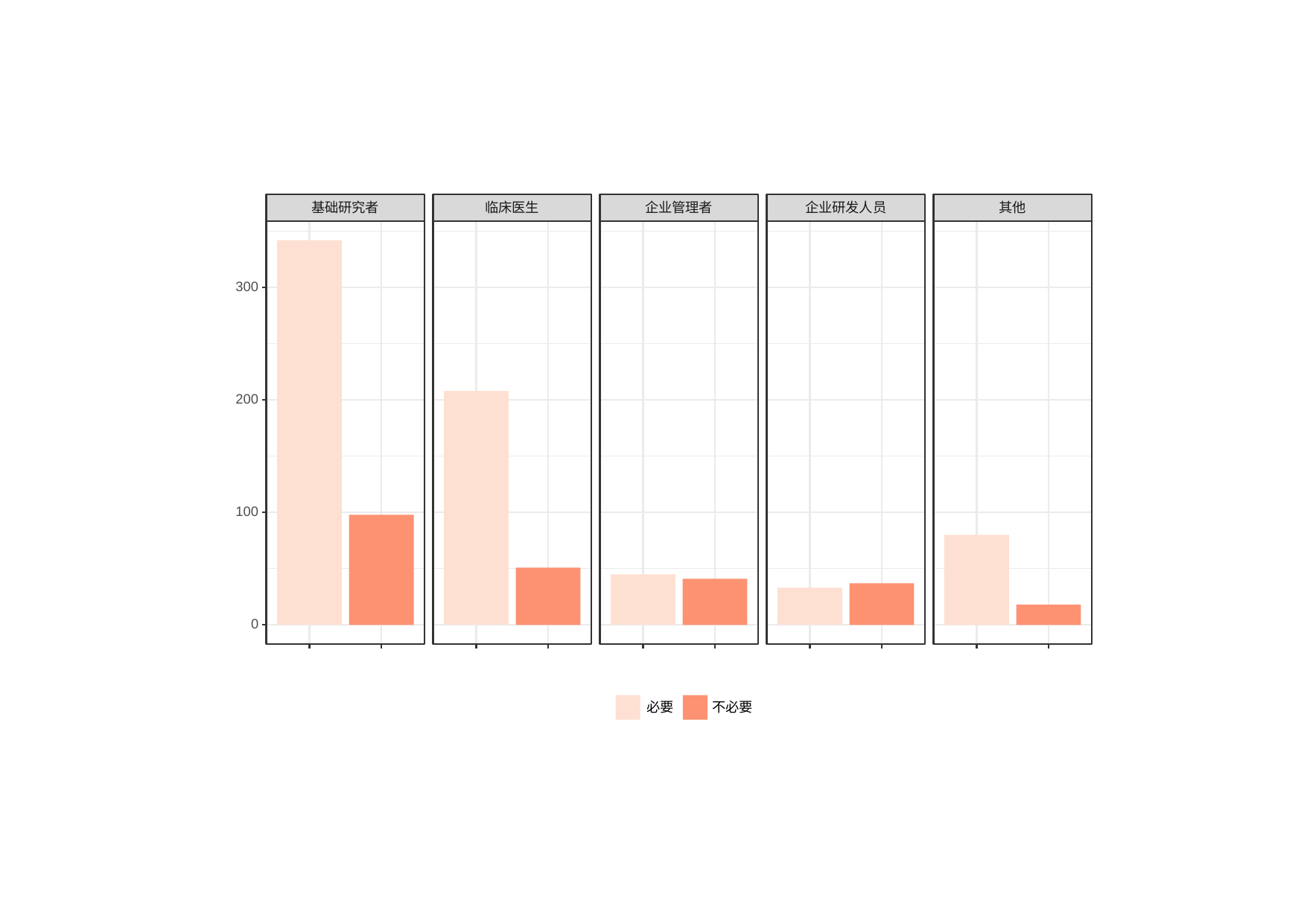

基础研究者
临床医生
企业管理者
企业研发人员
其他

300

200

100

0

必要
不必要